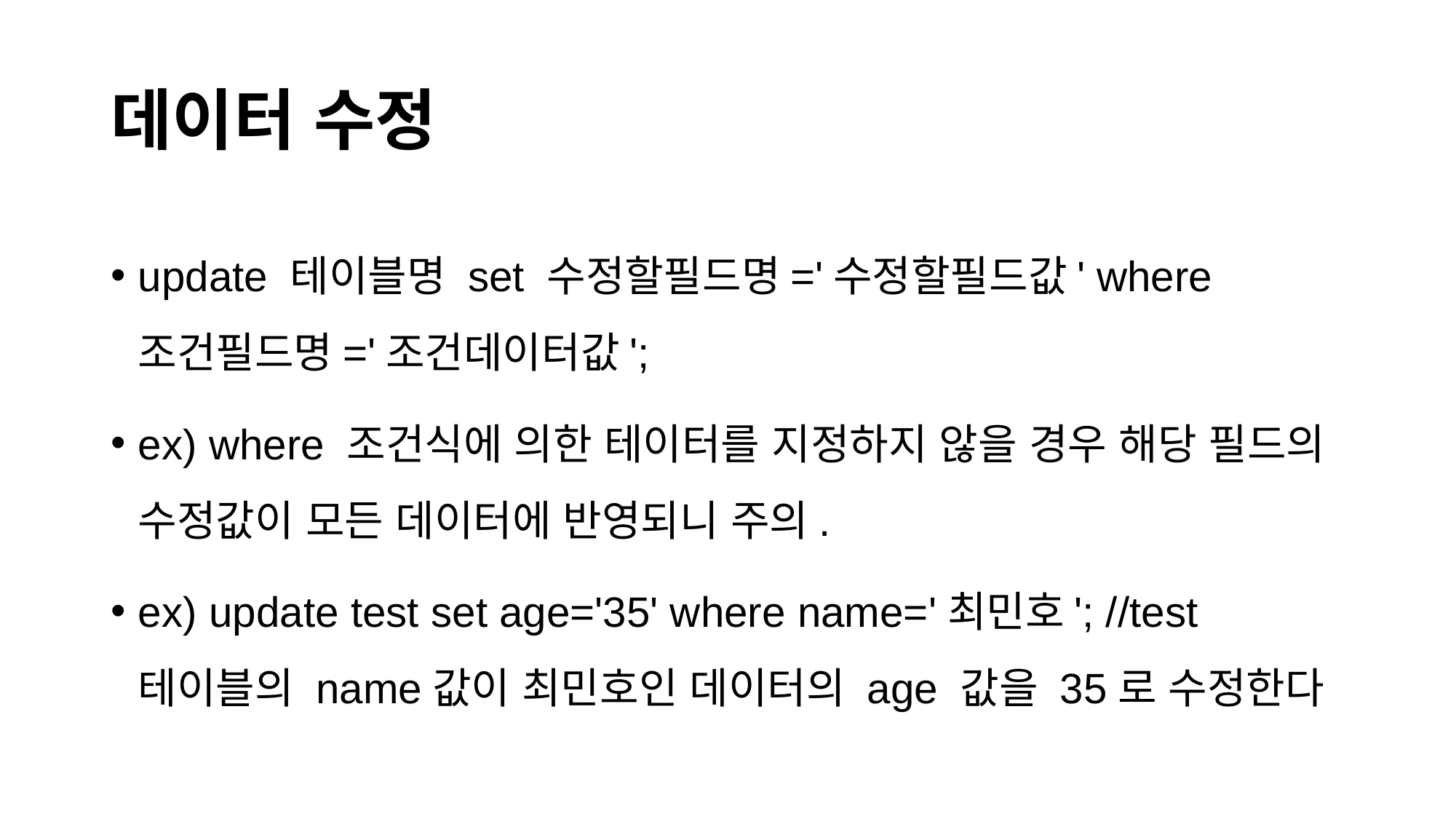

# 데이터 수정
update 테이블명 set 수정할필드명='수정할필드값' where 조건필드명='조건데이터값';
ex) where 조건식에 의한 테이터를 지정하지 않을 경우 해당 필드의 수정값이 모든 데이터에 반영되니 주의.
ex) update test set age='35' where name='최민호'; //test 테이블의 name값이 최민호인 데이터의 age 값을 35로 수정한다